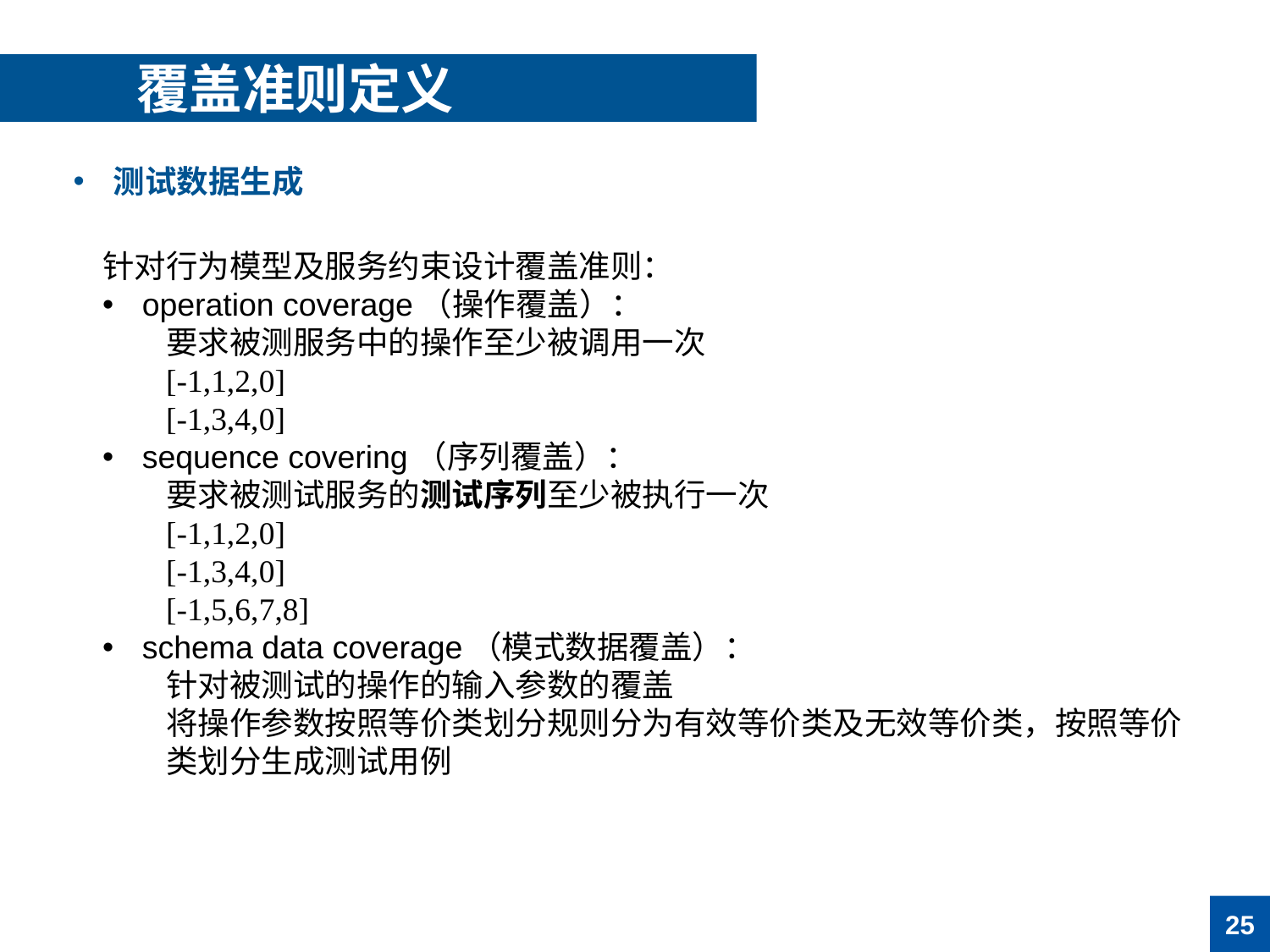

覆盖准则定义
测试数据生成
针对行为模型及服务约束设计覆盖准则：
operation coverage（操作覆盖）：
要求被测服务中的操作至少被调用一次
[-1,1,2,0]
[-1,3,4,0]
sequence covering（序列覆盖）：
要求被测试服务的测试序列至少被执行一次
[-1,1,2,0]
[-1,3,4,0]
[-1,5,6,7,8]
schema data coverage（模式数据覆盖）：
针对被测试的操作的输入参数的覆盖
将操作参数按照等价类划分规则分为有效等价类及无效等价类，按照等价类划分生成测试用例
25